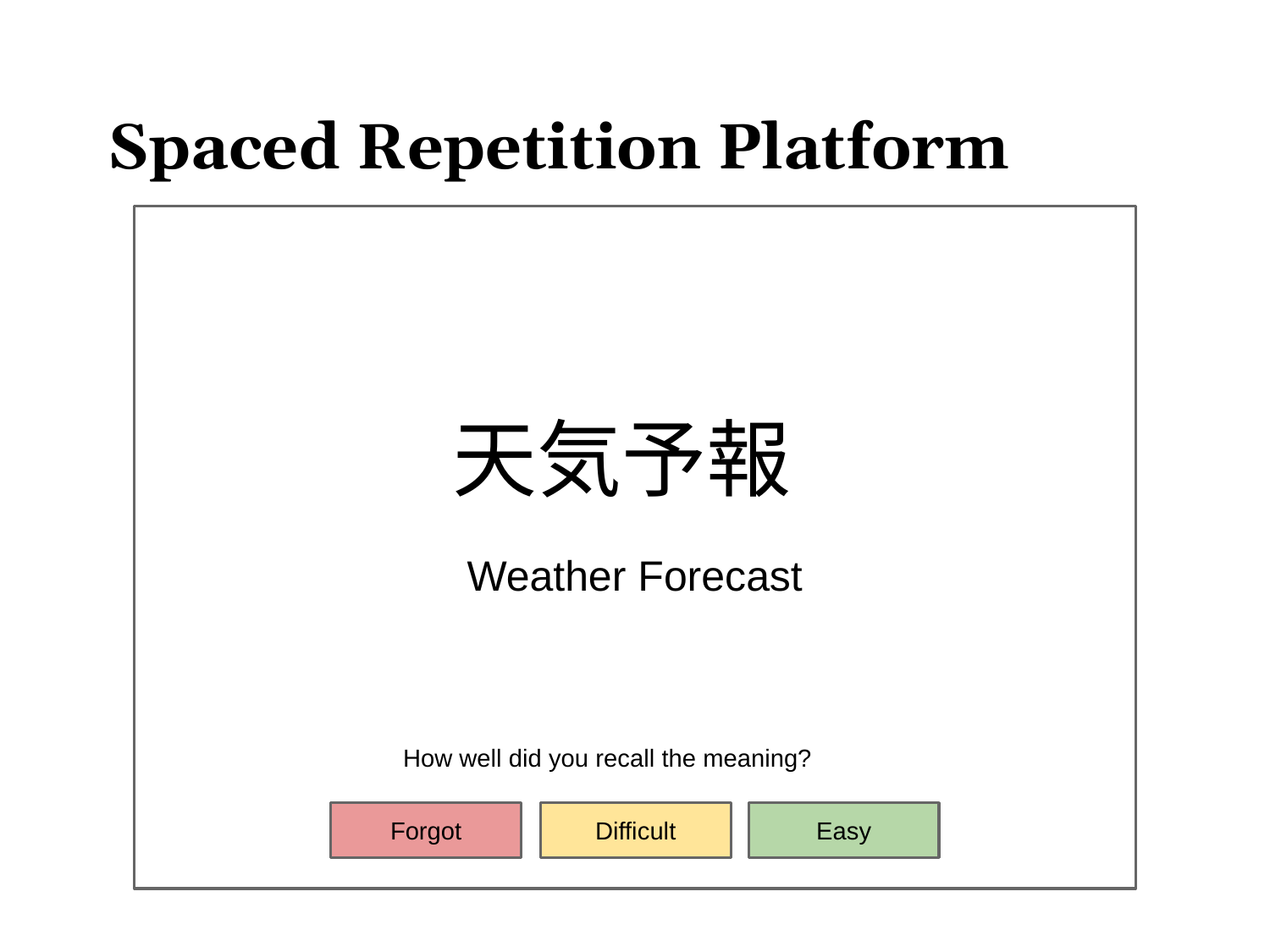

# Spaced Repetition Platform

天気予報
Weather Forecast
How well did you recall the meaning?
Forgot
Difficult
Easy